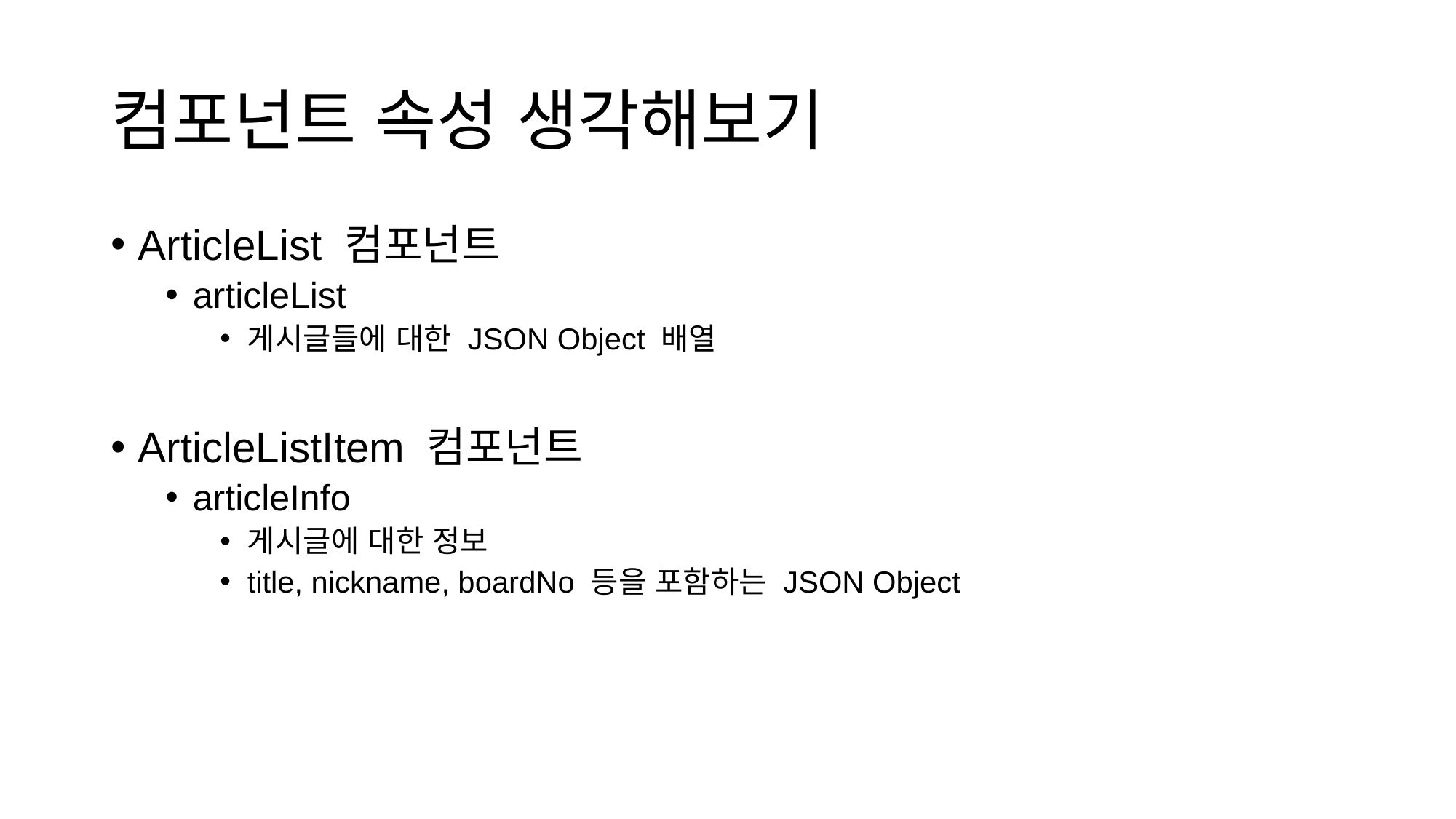

# 컴포넌트 속성 생각해보기
ArticleList 컴포넌트
articleList
게시글들에 대한 JSON Object 배열

ArticleListItem 컴포넌트
articleInfo
게시글에 대한 정보
title, nickname, boardNo 등을 포함하는 JSON Object